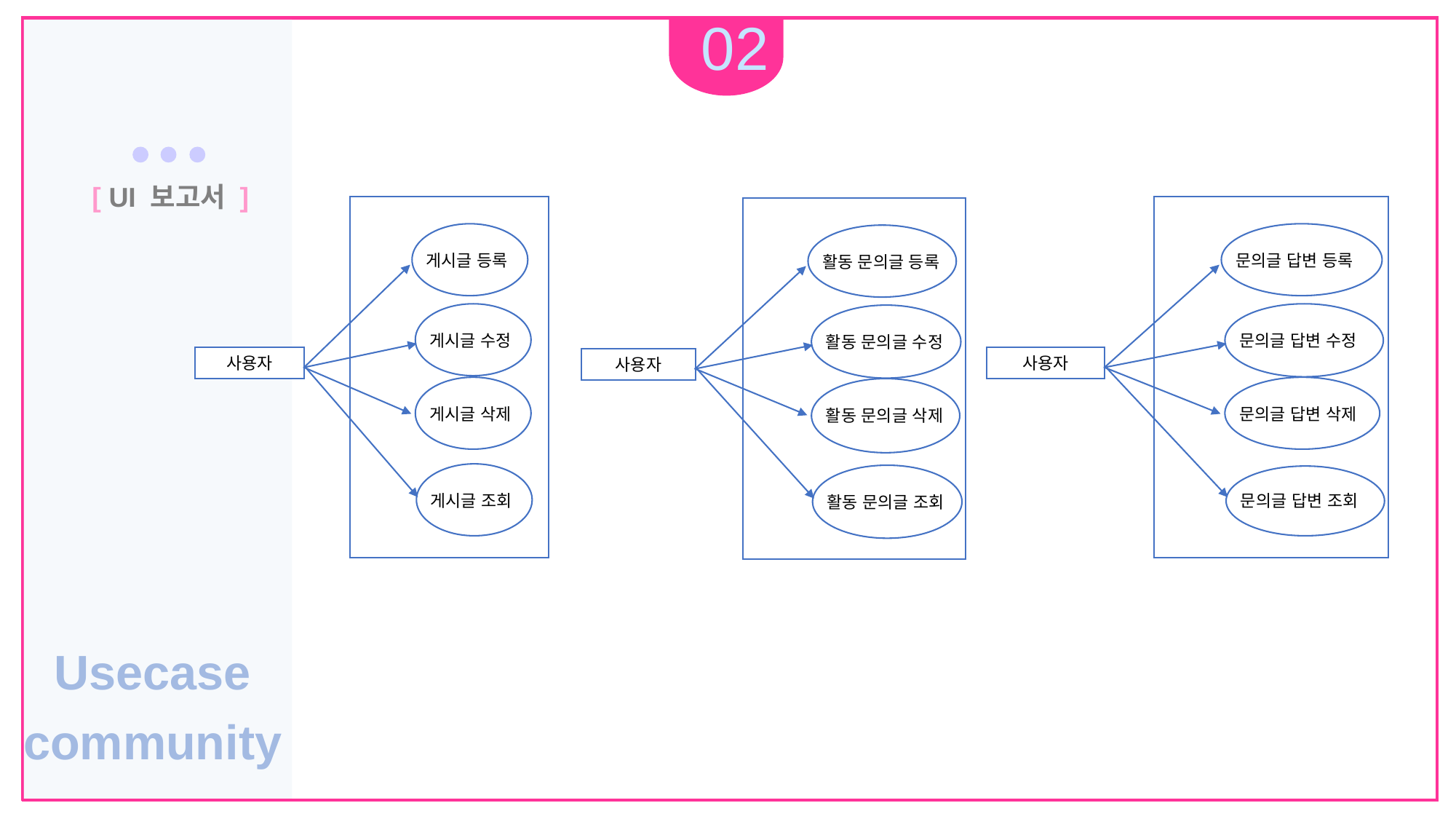

02

01

[ UI 보고서 ]

게시글 등록

게시글 수정

게시글 삭제

게시글 조회
사용자

문의글 답변 등록

문의글 답변 수정

문의글 답변 삭제

문의글 답변 조회
사용자

활동 문의글 등록

활동 문의글 수정

활동 문의글 삭제

활동 문의글 조회
사용자
Usecase
community